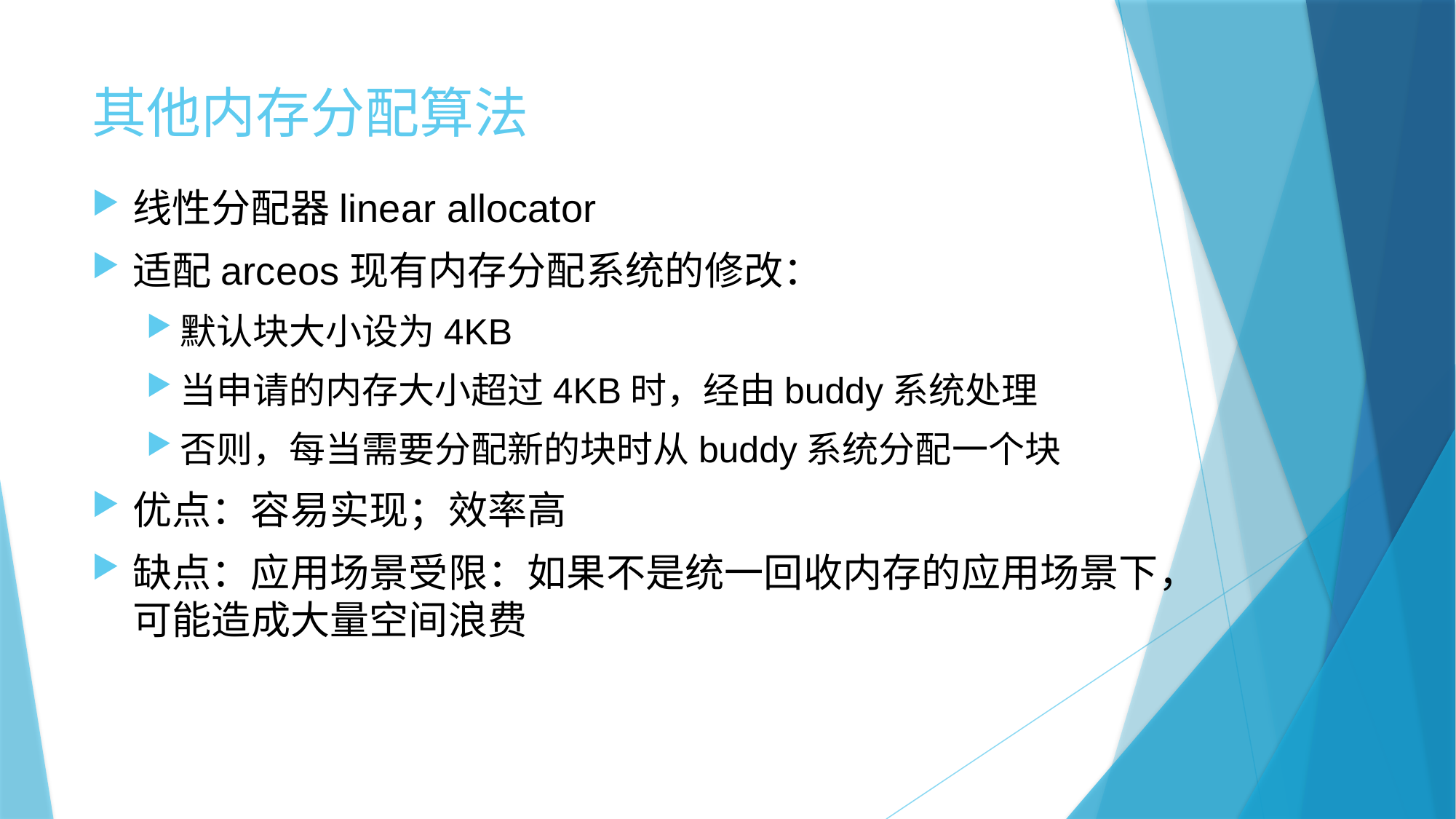

# 其他内存分配算法
线性分配器linear allocator
适配arceos现有内存分配系统的修改：
默认块大小设为4KB
当申请的内存大小超过4KB时，经由buddy系统处理
否则，每当需要分配新的块时从buddy系统分配一个块
优点：容易实现；效率高
缺点：应用场景受限：如果不是统一回收内存的应用场景下，可能造成大量空间浪费